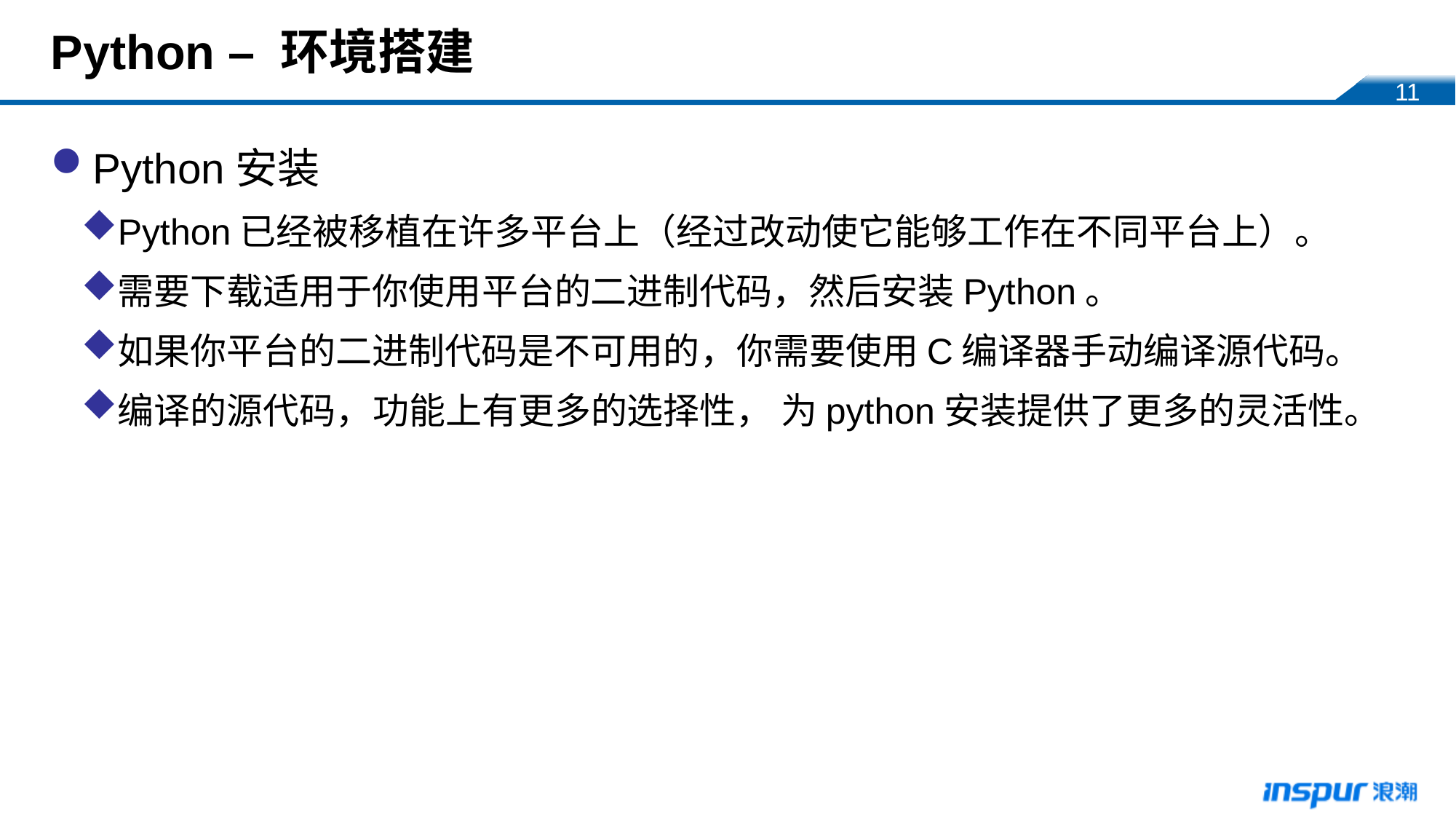

# Python – 环境搭建
Python安装
Python已经被移植在许多平台上（经过改动使它能够工作在不同平台上）。
需要下载适用于你使用平台的二进制代码，然后安装Python。
如果你平台的二进制代码是不可用的，你需要使用C编译器手动编译源代码。
编译的源代码，功能上有更多的选择性， 为python安装提供了更多的灵活性。